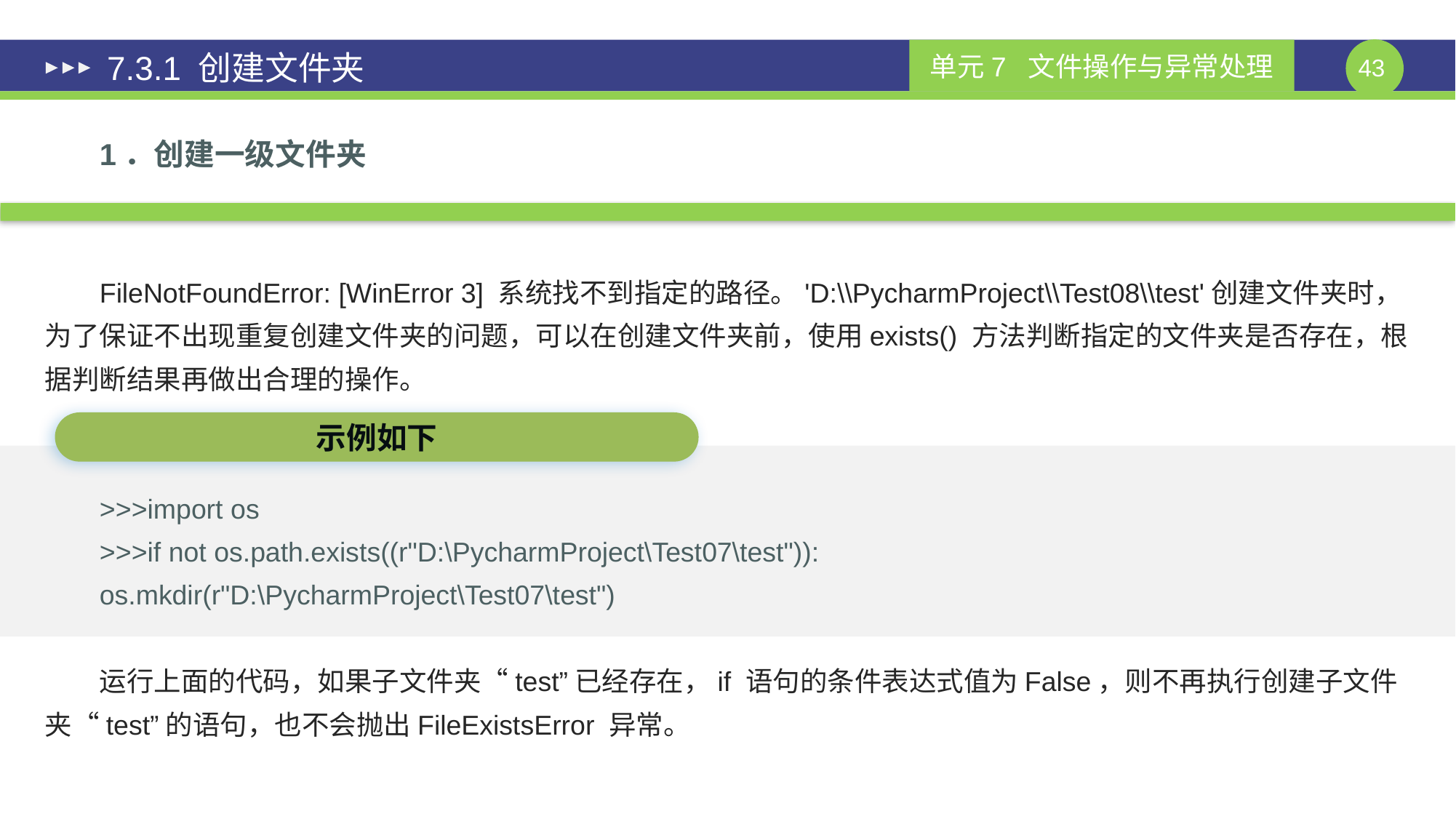

# 7.3.1 创建文件夹
1．创建一级文件夹

FileNotFoundError: [WinError 3] 系统找不到指定的路径。'D:\\PycharmProject\\Test08\\test'创建文件夹时，为了保证不出现重复创建文件夹的问题，可以在创建文件夹前，使用exists() 方法判断指定的文件夹是否存在，根据判断结果再做出合理的操作。

>>>import os
>>>if not os.path.exists((r"D:\PycharmProject\Test07\test")):
os.mkdir(r"D:\PycharmProject\Test07\test")

运行上面的代码，如果子文件夹“test”已经存在，if 语句的条件表达式值为False，则不再执行创建子文件夹“test”的语句，也不会抛出FileExistsError 异常。
示例如下